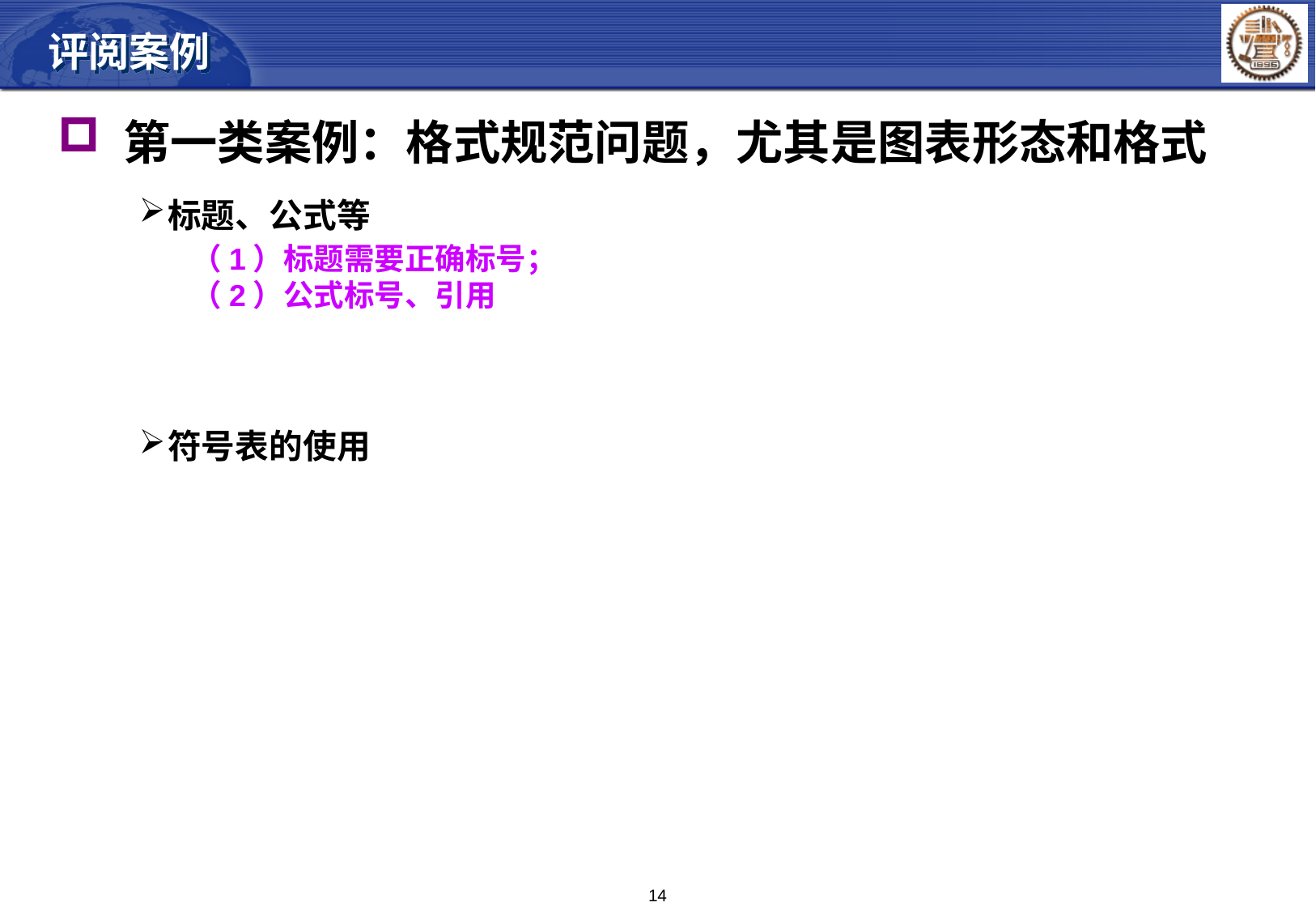

评阅案例
 第一类案例：格式规范问题，尤其是图表形态和格式
标题、公式等
（1）标题需要正确标号；
（2）公式标号、引用

符号表的使用
14